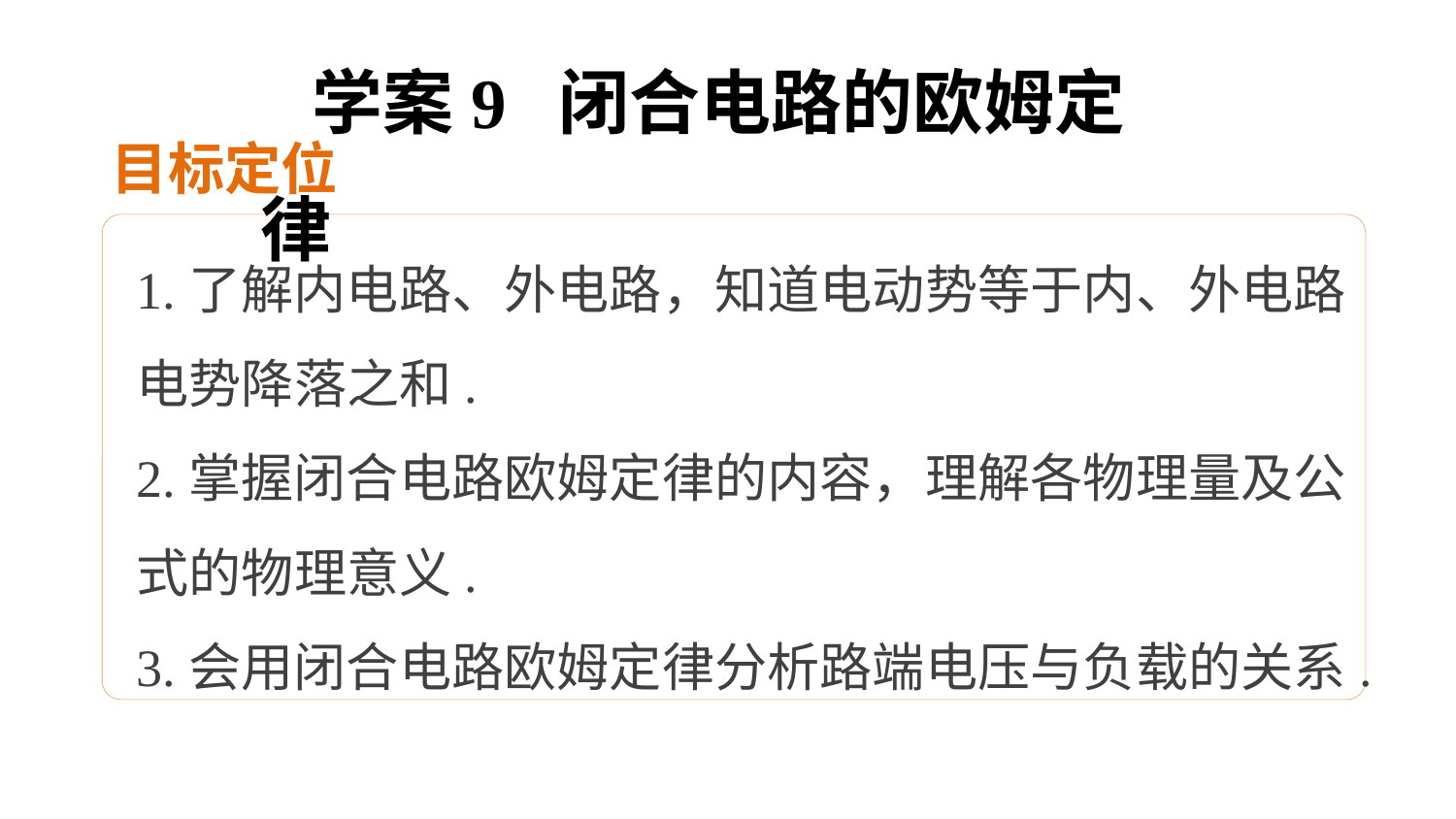

学案9  闭合电路的欧姆定律

目标定位

1.了解内电路、外电路，知道电动势等于内、外电路电势降落之和.
2.掌握闭合电路欧姆定律的内容，理解各物理量及公式的物理意义.
3.会用闭合电路欧姆定律分析路端电压与负载的关系.